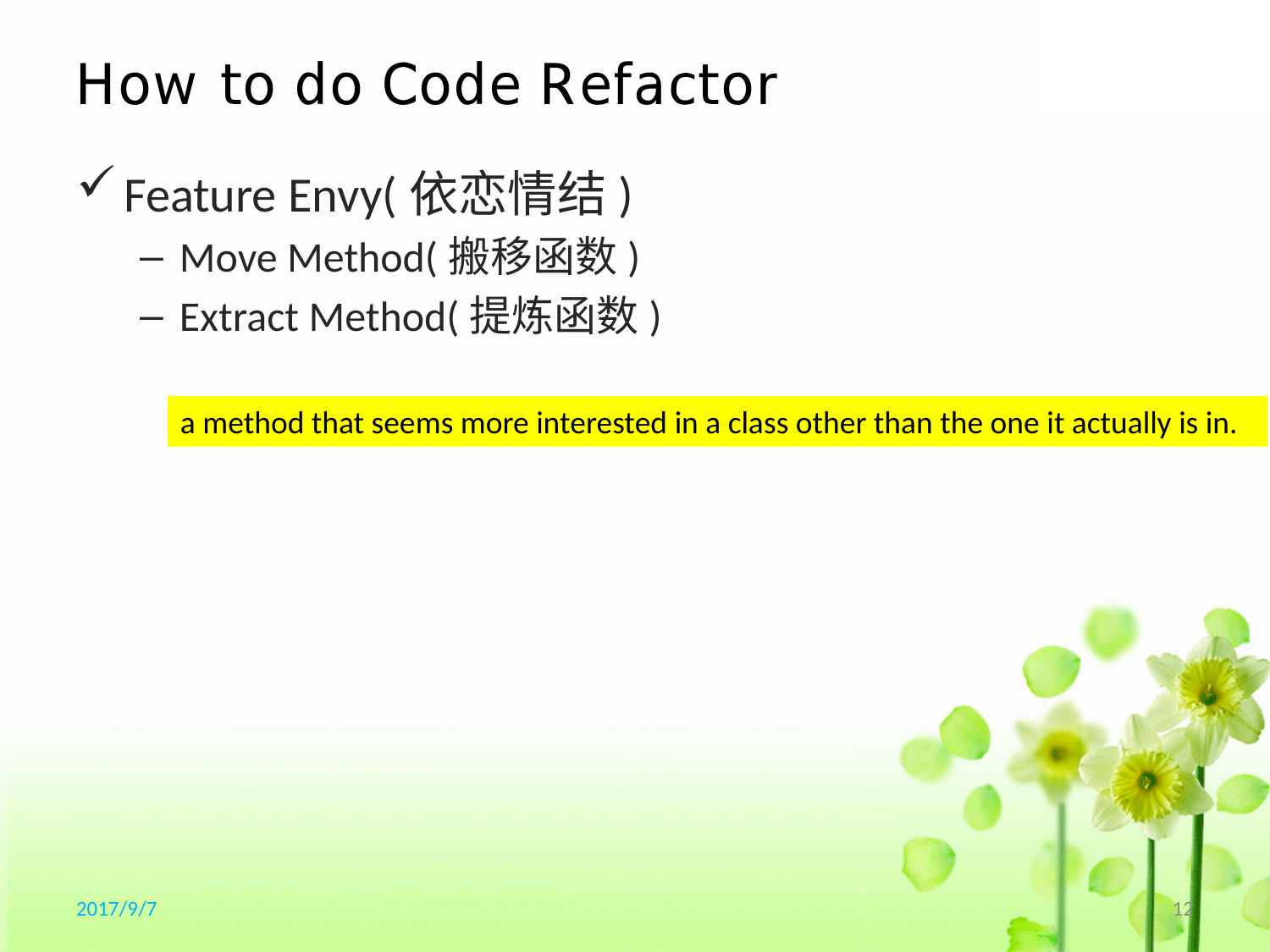

# How to do Code Refactor
Feature Envy(依恋情结)
Move Method(搬移函数)
Extract Method(提炼函数)

a method that seems more interested in a class other than the one it actually is in.
2017/9/7
12